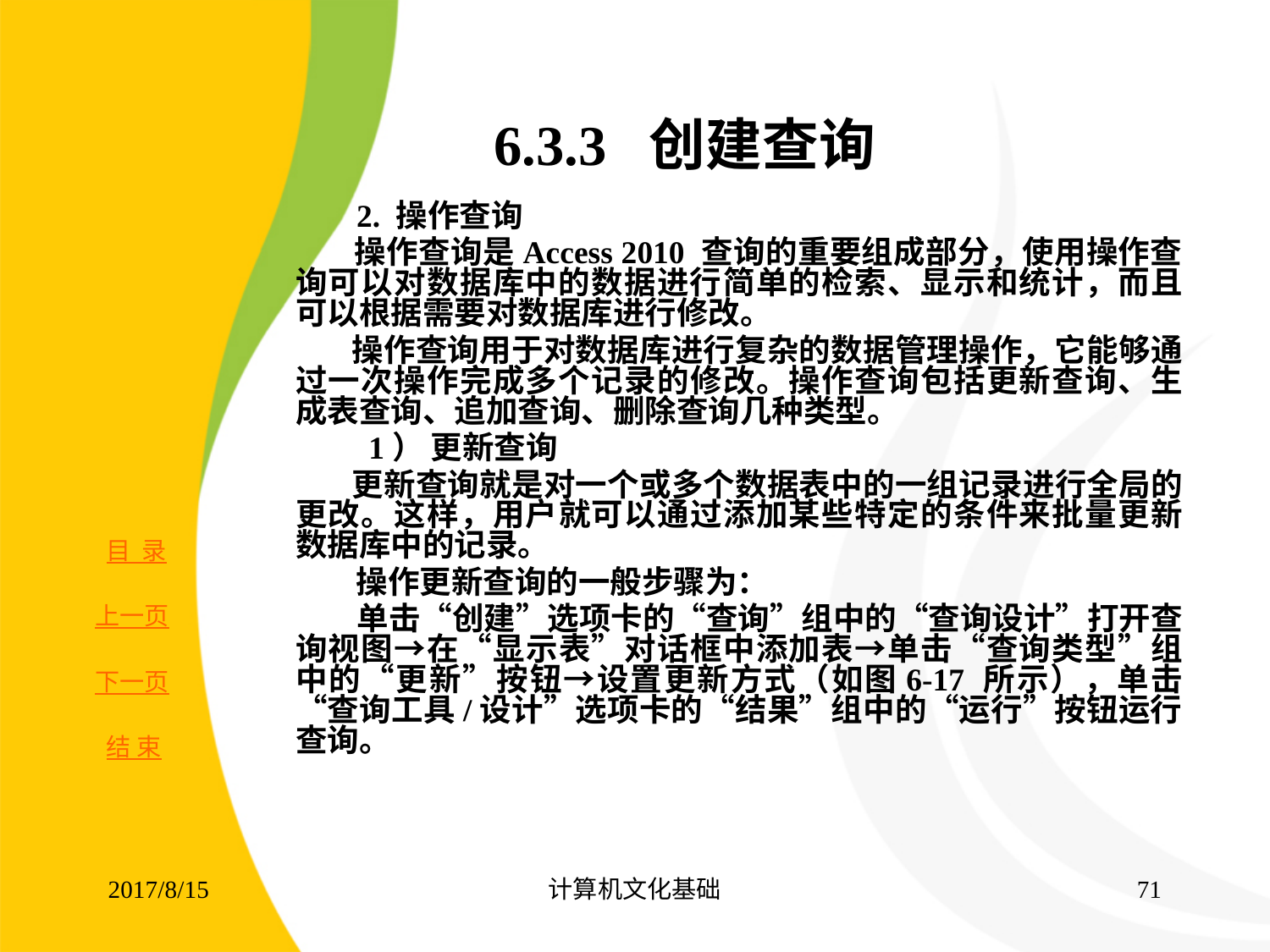

# 6.3.3  创建查询
                    2. 操作查询
             操作查询是Access 2010 查询的重要组成部分，使用操作查询可以对数据库中的数据进行简单的检索、显示和统计，而且可以根据需要对数据库进行修改。
             操作查询用于对数据库进行复杂的数据管理操作，它能够通过一次操作完成多个记录的修改。操作查询包括更新查询、生成表查询、追加查询、删除查询几种类型。
               1） 更新查询
             更新查询就是对一个或多个数据表中的一组记录进行全局的更改。这样，用户就可以通过添加某些特定的条件来批量更新数据库中的记录。
              操作更新查询的一般步骤为：
              单击“创建”选项卡的“查询”组中的“查询设计”打开查询视图→在“显示表”对话框中添加表→单击“查询类型”组中的“更新”按钮→设置更新方式（如图6-17 所示），单击“查询工具/设计”选项卡的“结果”组中的“运行”按钮运行查询。
2017/8/15
计算机文化基础
71